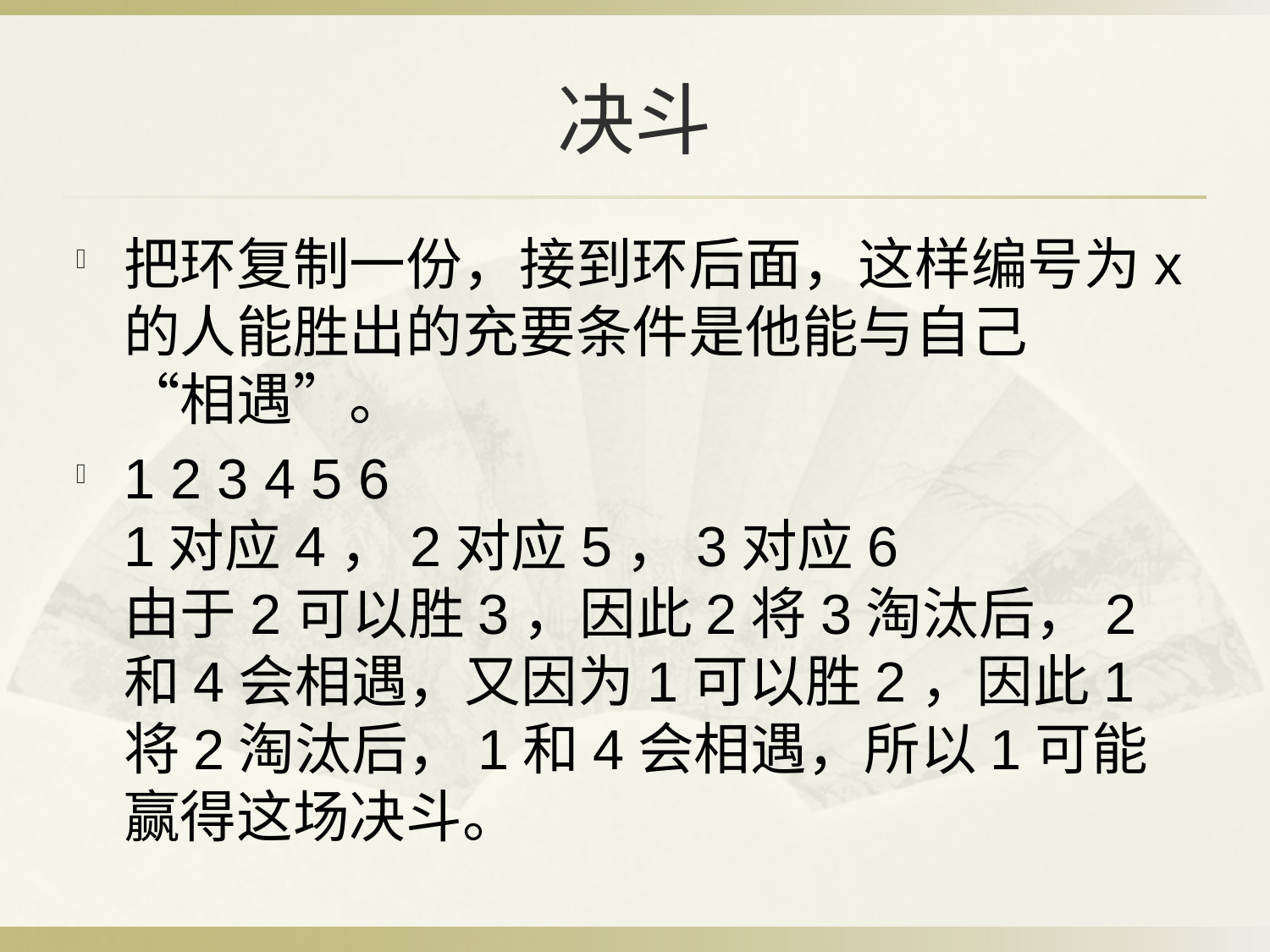

# 决斗
把环复制一份，接到环后面，这样编号为x的人能胜出的充要条件是他能与自己
“相遇”。
1 2 3 4 5 6
1对应4，2对应5，3对应6
由于2可以胜3，因此2将3淘汰后，2和4会相遇，又因为1可以胜2，因此1将2淘汰后，1和4会相遇，所以1可能赢得这场决斗。